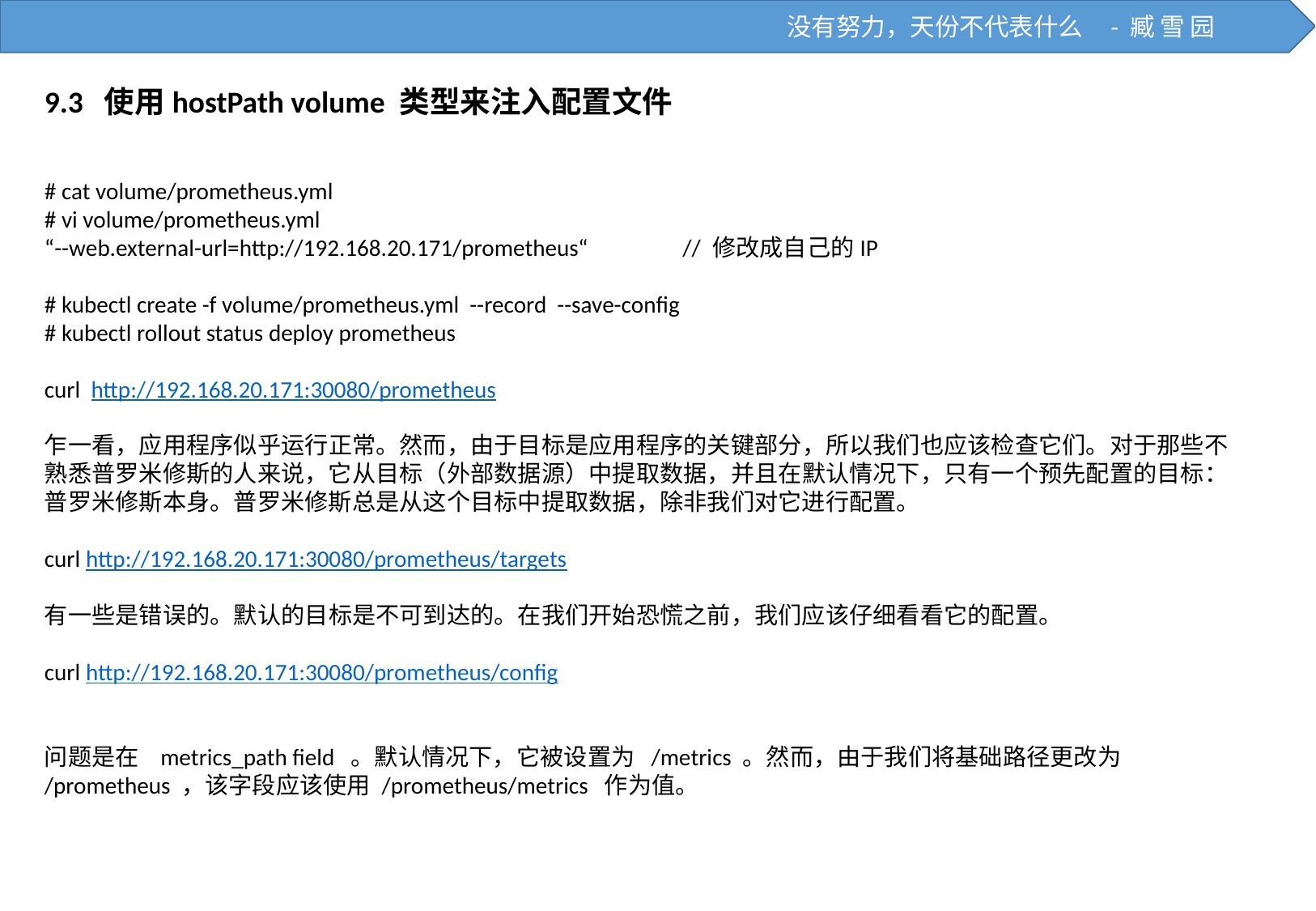

没有努力，天份不代表什么    - 臧 雪 园
9.3  使用hostPath volume 类型来注入配置文件

# cat volume/prometheus.yml
# vi volume/prometheus.yml
“--web.external-url=http://192.168.20.171/prometheus“                  // 修改成自己的IP

# kubectl create -f volume/prometheus.yml  --record  --save-config
# kubectl rollout status deploy prometheus

curl  http://192.168.20.171:30080/prometheus

乍一看，应用程序似乎运行正常。然而，由于目标是应用程序的关键部分，所以我们也应该检查它们。对于那些不熟悉普罗米修斯的人来说，它从目标（外部数据源）中提取数据，并且在默认情况下，只有一个预先配置的目标：普罗米修斯本身。普罗米修斯总是从这个目标中提取数据，除非我们对它进行配置。

curl http://192.168.20.171:30080/prometheus/targets

有一些是错误的。默认的目标是不可到达的。在我们开始恐慌之前，我们应该仔细看看它的配置。

curl http://192.168.20.171:30080/prometheus/config

问题是在   metrics_path field  。默认情况下，它被设置为  /metrics 。然而，由于我们将基础路径更改为  /prometheus ，该字段应该使用 /prometheus/metrics  作为值。